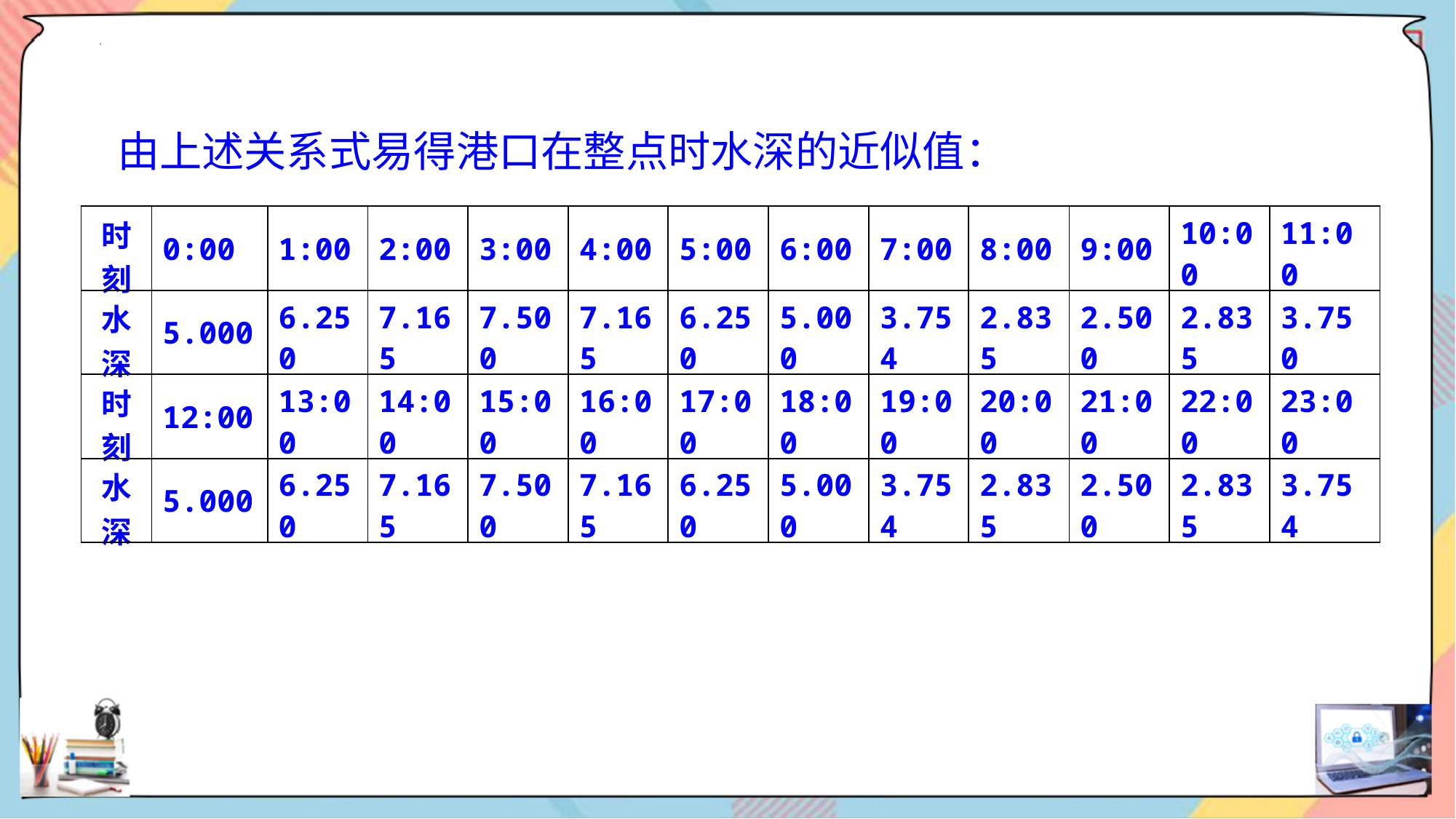

由上述关系式易得港口在整点时水深的近似值：
| 时刻 | 0:00 | 1:00 | 2:00 | 3:00 | 4:00 | 5:00 | 6:00 | 7:00 | 8:00 | 9:00 | 10:00 | 11:00 |
| --- | --- | --- | --- | --- | --- | --- | --- | --- | --- | --- | --- | --- |
| 水深 | 5.000 | 6.250 | 7.165 | 7.500 | 7.165 | 6.250 | 5.000 | 3.754 | 2.835 | 2.500 | 2.835 | 3.750 |
| 时刻 | 12:00 | 13:00 | 14:00 | 15:00 | 16:00 | 17:00 | 18:00 | 19:00 | 20:00 | 21:00 | 22:00 | 23:00 |
| 水深 | 5.000 | 6.250 | 7.165 | 7.500 | 7.165 | 6.250 | 5.000 | 3.754 | 2.835 | 2.500 | 2.835 | 3.754 |